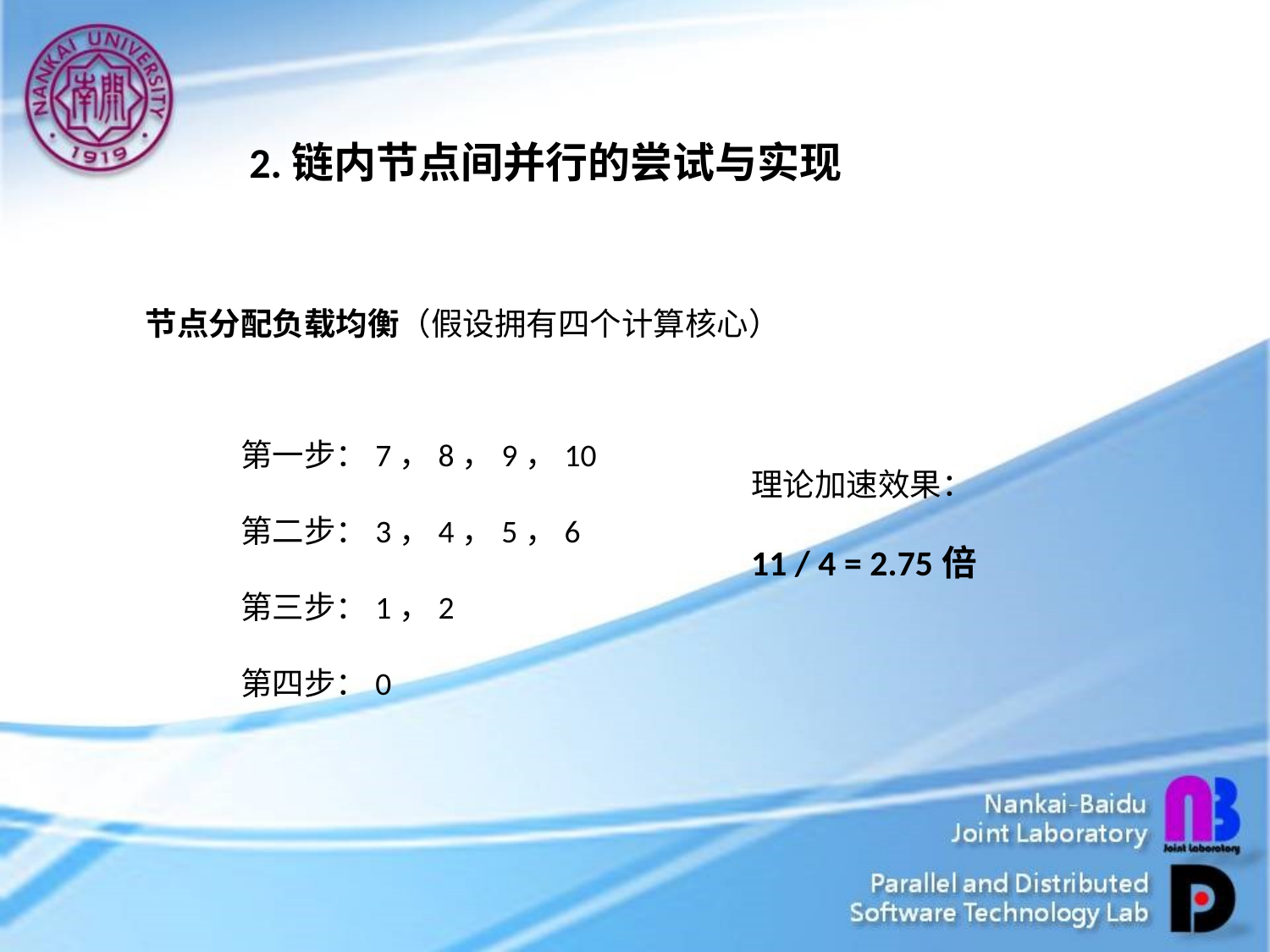

2.链内节点间并行的尝试与实现

节点分配负载均衡（假设拥有四个计算核心）
第一步：7，8，9，10

第二步：3，4，5，6

第三步：1，2

第四步：0
理论加速效果：

11 / 4 = 2.75倍